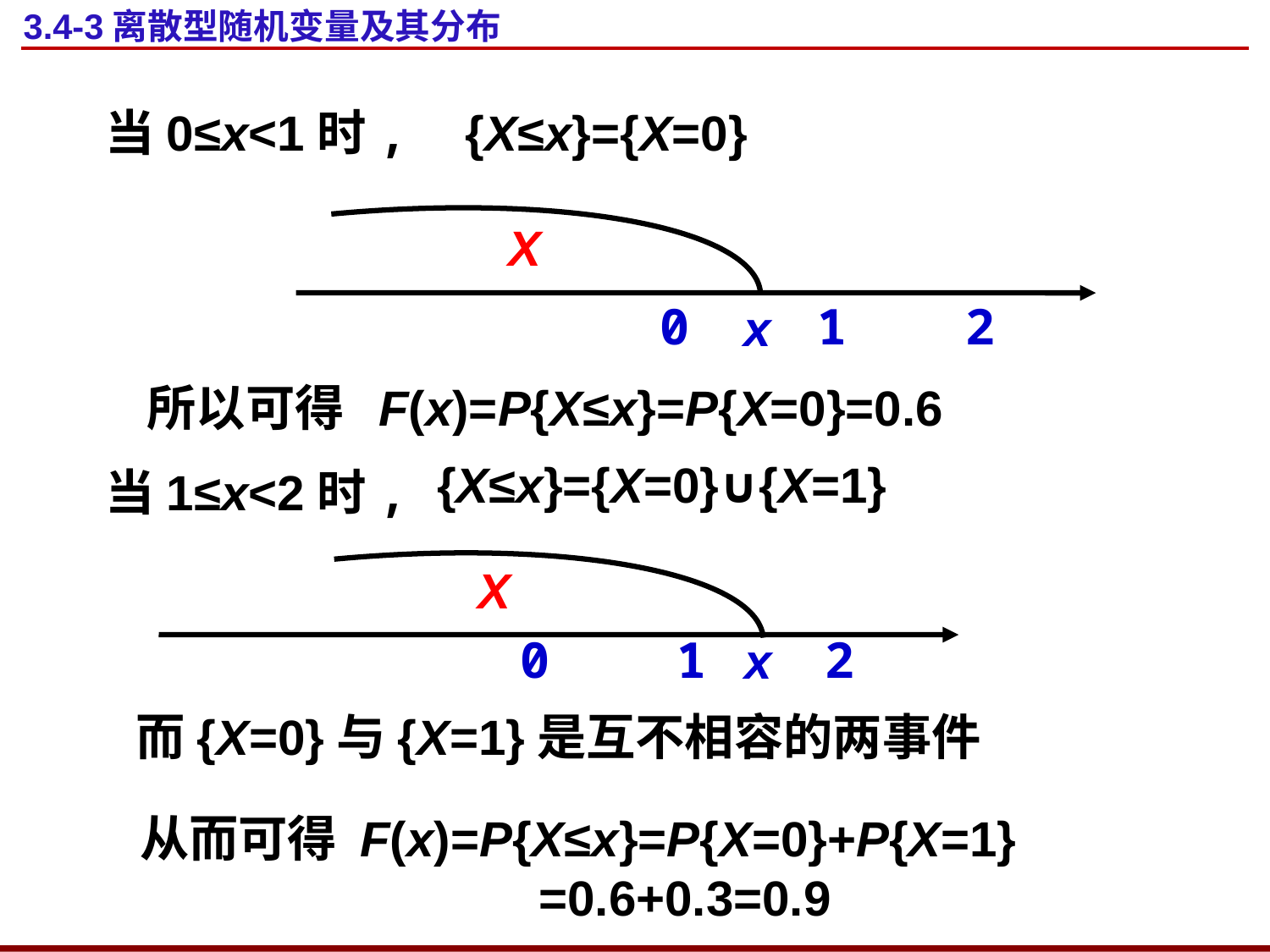

# 3.4-3离散型随机变量及其分布

当0≤x<1时,
{X≤x}={X=0}

X
0
1
2
x

所以可得  F(x)=P{X≤x}=P{X=0}=0.6
{X≤x}={X=0}∪{X=1}
当1≤x<2时,

X
0
1
2
x

而{X=0}与{X=1}是互不相容的两事件
从而可得 F(x)=P{X≤x}=P{X=0}+P{X=1}
                             =0.6+0.3=0.9